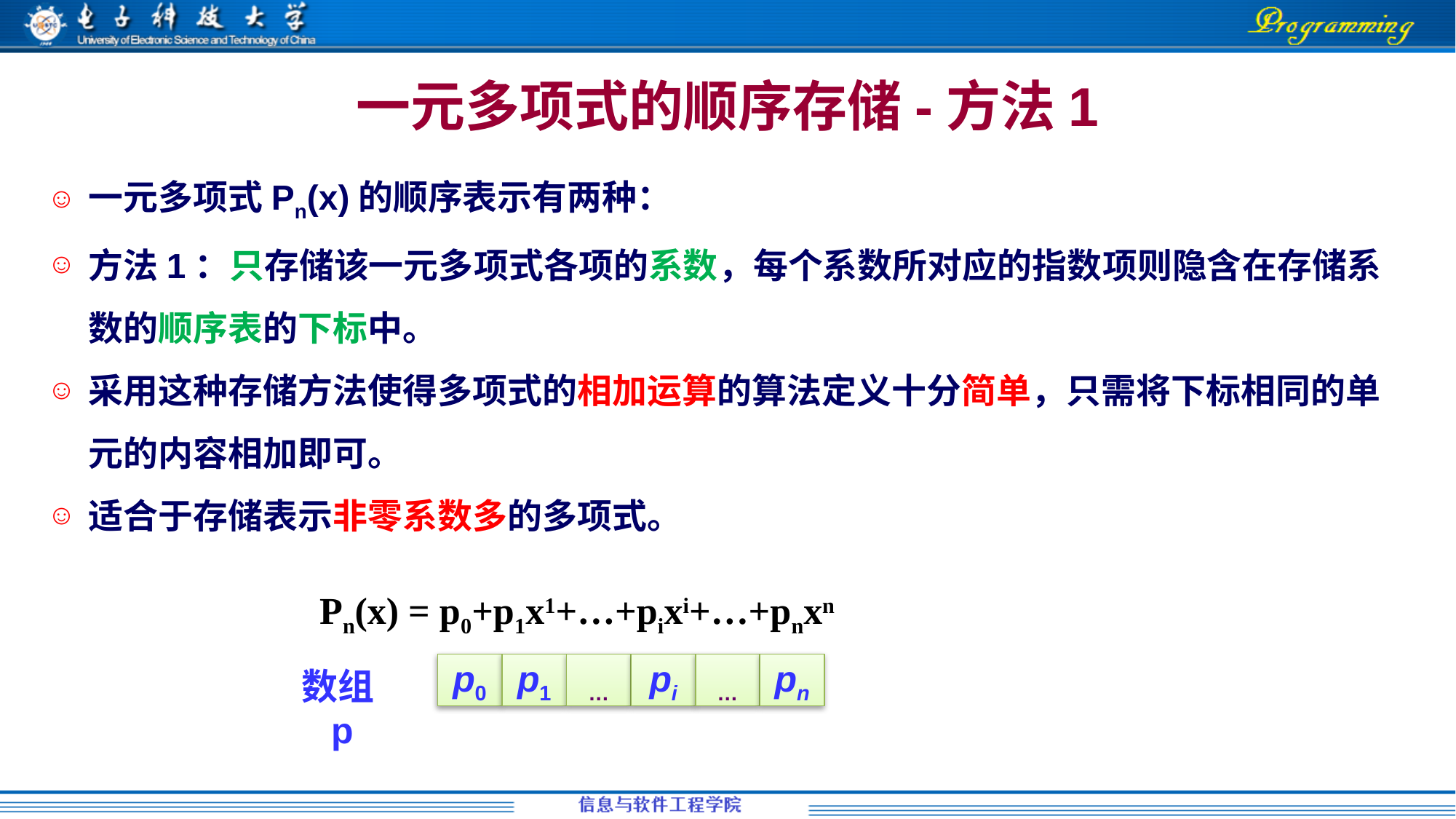

2025/3/12
67
# 一元多项式的顺序存储-方法1
一元多项式Pn(x)的顺序表示有两种：
方法1：只存储该一元多项式各项的系数，每个系数所对应的指数项则隐含在存储系数的顺序表的下标中。
采用这种存储方法使得多项式的相加运算的算法定义十分简单，只需将下标相同的单元的内容相加即可。
适合于存储表示非零系数多的多项式。

Pn(x) = p0+p1x1+…+pixi+…+pnxn
p0
p1
…
pi
…
pn
数组p